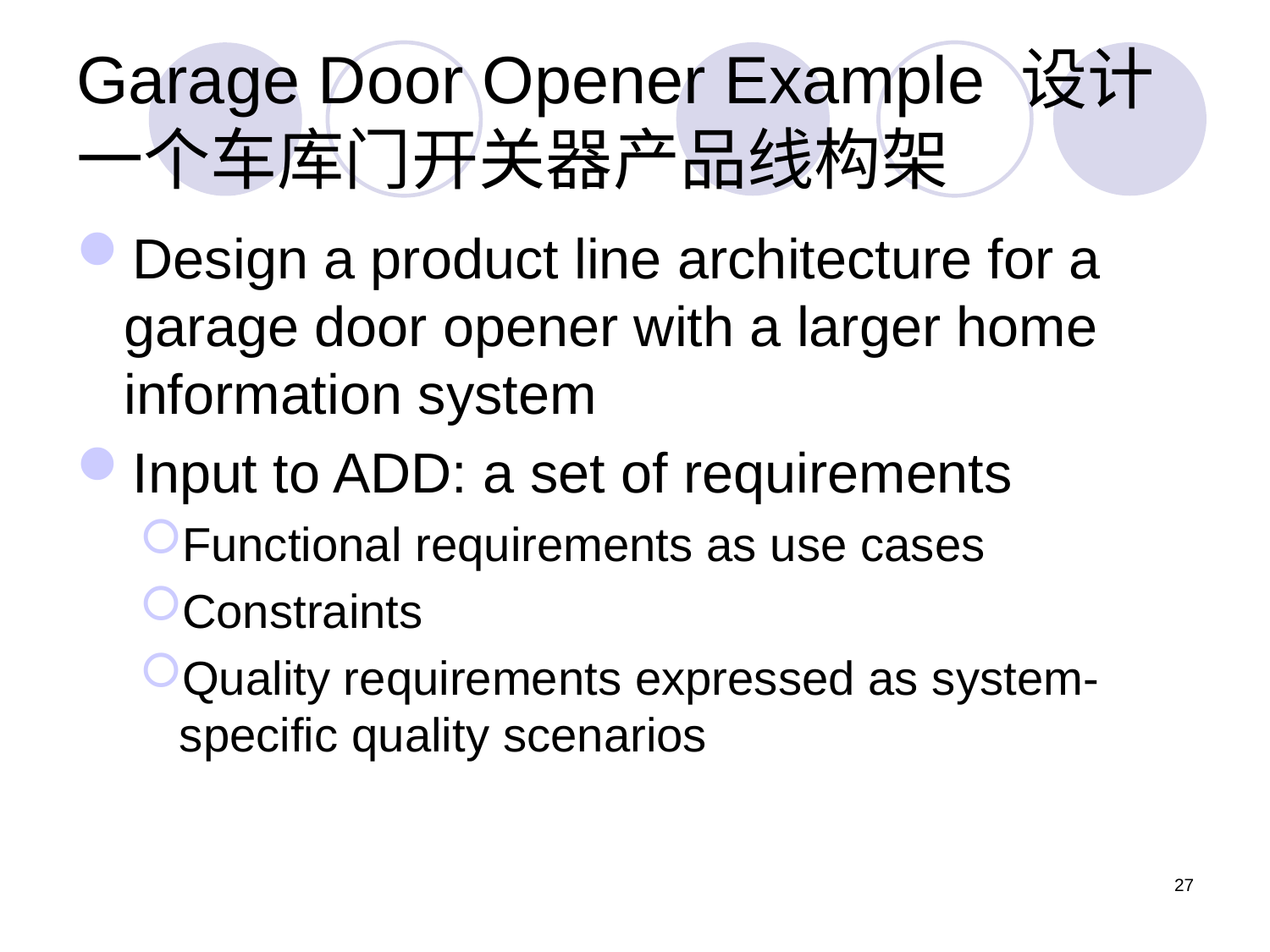

# Garage Door Opener Example 设计一个车库门开关器产品线构架
Design a product line architecture for a garage door opener with a larger home information system
Input to ADD: a set of requirements
Functional requirements as use cases
Constraints
Quality requirements expressed as system-specific quality scenarios
27